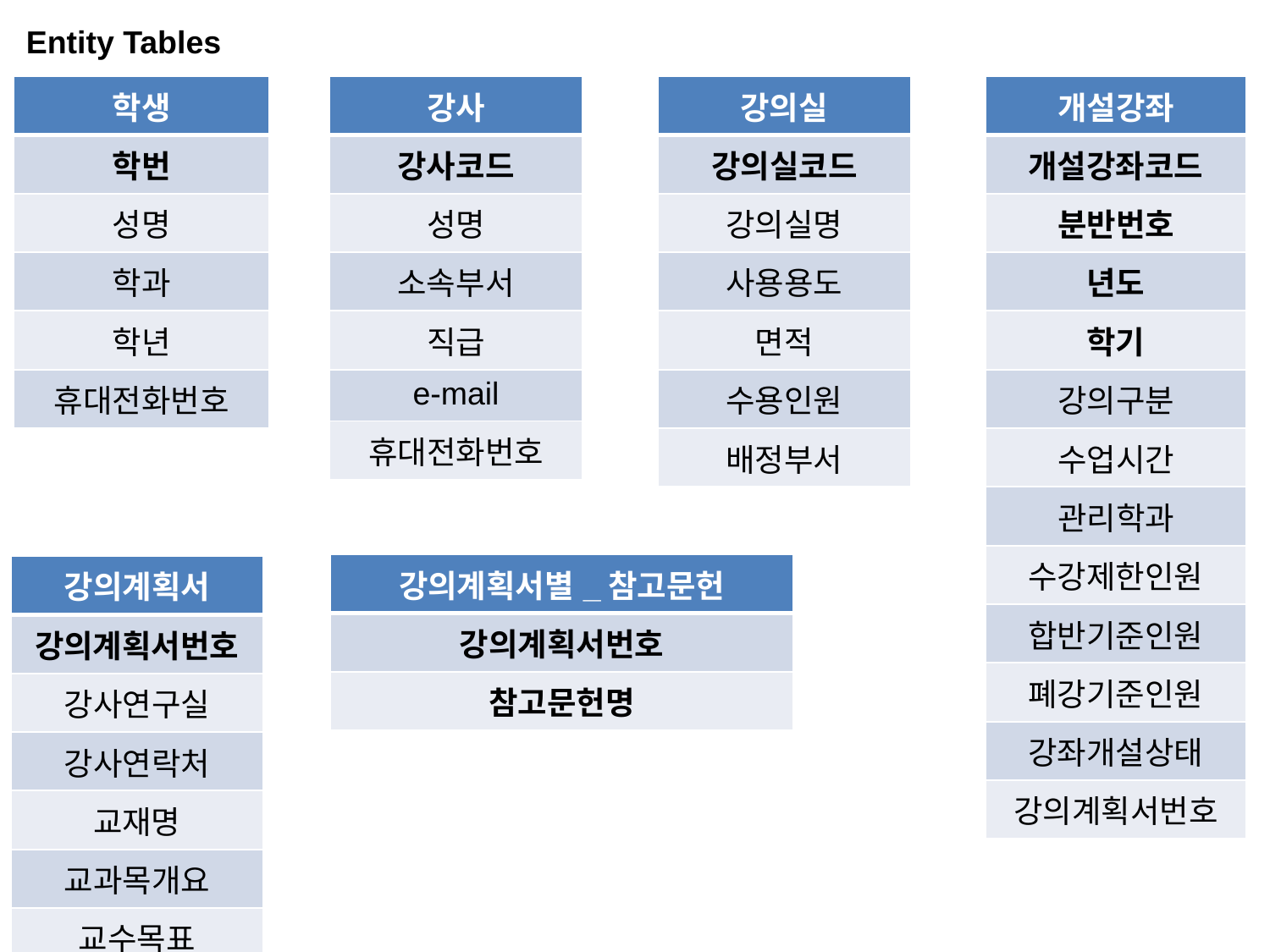

Entity Tables
| 학생 |
| --- |
| 학번 |
| 성명 |
| 학과 |
| 학년 |
| 휴대전화번호 |
| 강사 |
| --- |
| 강사코드 |
| 성명 |
| 소속부서 |
| 직급 |
| e-mail |
| 휴대전화번호 |
| 강의실 |
| --- |
| 강의실코드 |
| 강의실명 |
| 사용용도 |
| 면적 |
| 수용인원 |
| 배정부서 |
| 개설강좌 |
| --- |
| 개설강좌코드 |
| 분반번호 |
| 년도 |
| 학기 |
| 강의구분 |
| 수업시간 |
| 관리학과 |
| 수강제한인원 |
| 합반기준인원 |
| 폐강기준인원 |
| 강좌개설상태 |
| 강의계획서번호 |
| 강의계획서별\_참고문헌 |
| --- |
| 강의계획서번호 |
| 참고문헌명 |
| 강의계획서 |
| --- |
| 강의계획서번호 |
| 강사연구실 |
| 강사연락처 |
| 교재명 |
| 교과목개요 |
| 교수목표 |